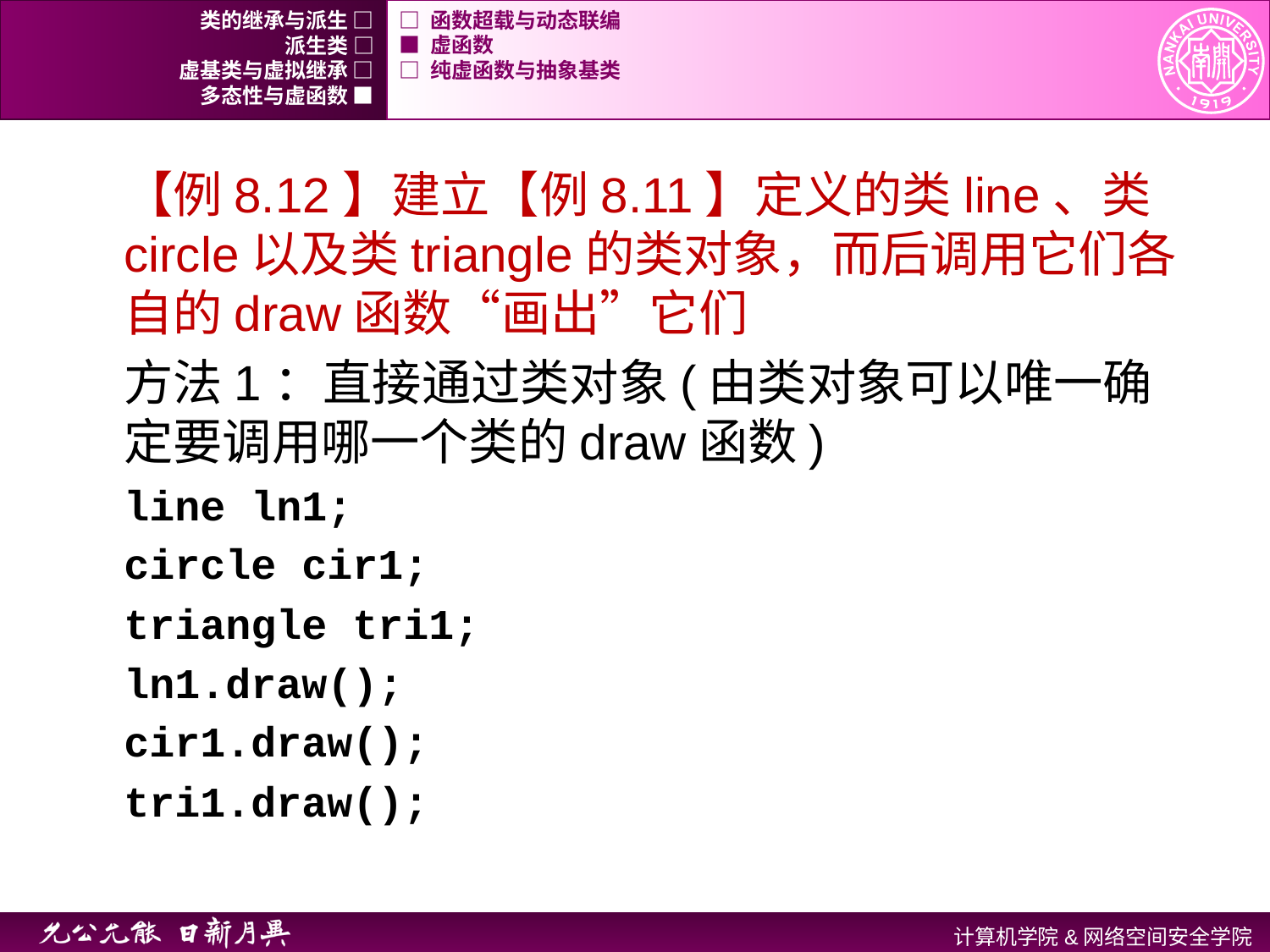

类的继承与派生 □
□ 函数超载与动态联编
派生类 □
■ 虚函数
虚基类与虚拟继承 □
□ 纯虚函数与抽象基类
多态性与虚函数 ■

【例8.12】建立【例8.11】定义的类line、类circle以及类triangle的类对象，而后调用它们各自的draw函数“画出”它们
方法1：直接通过类对象(由类对象可以唯一确定要调用哪一个类的draw函数)
	line ln1;
	circle cir1;
	triangle tri1;
	ln1.draw();
	cir1.draw();
	tri1.draw();